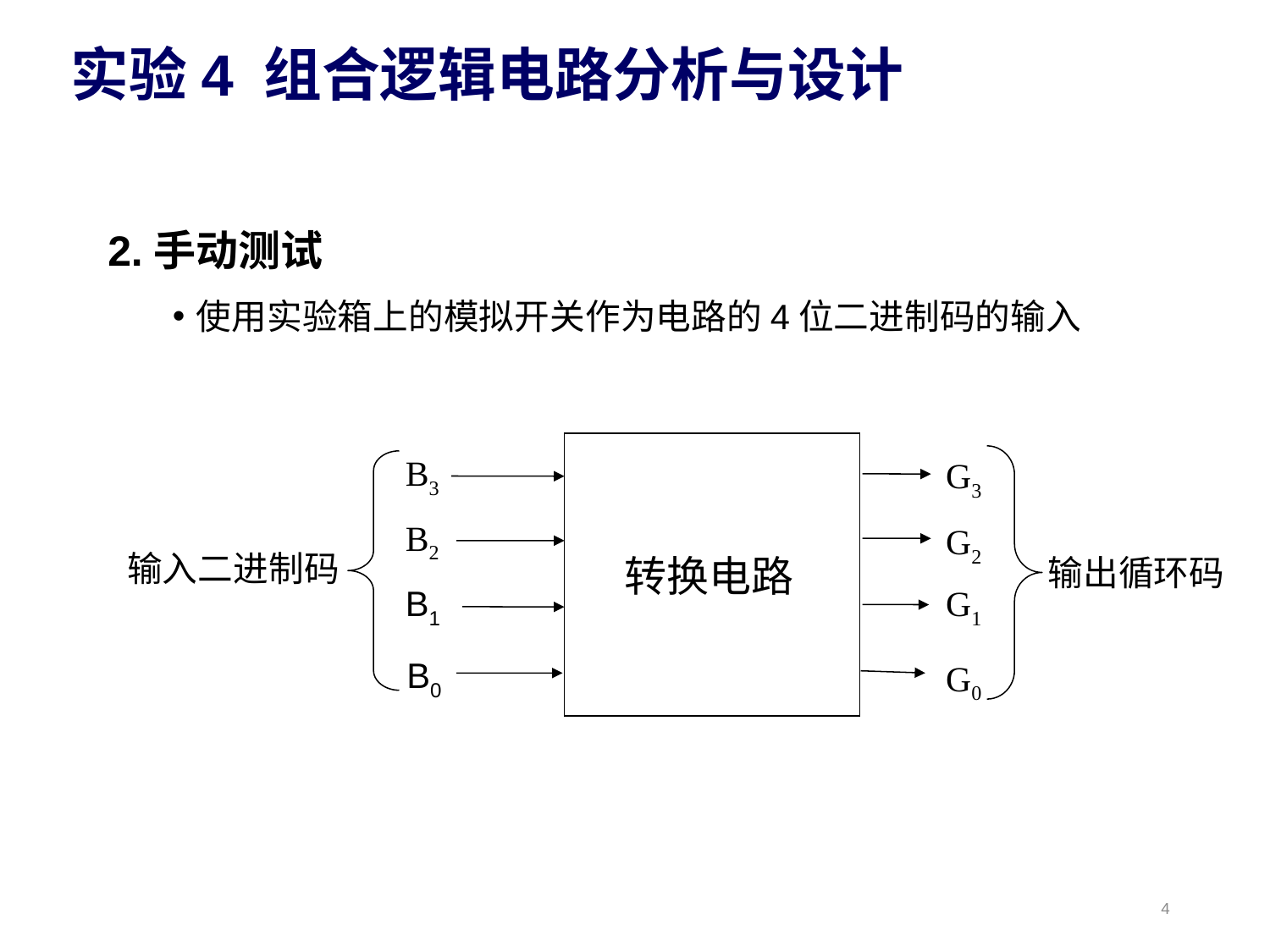

# 实验4 组合逻辑电路分析与设计
2.手动测试
使用实验箱上的模拟开关作为电路的4位二进制码的输入

B3
G3
B2

G2

输入二进制码
转换电路
输出循环码
B1
G1
B0
G0
4